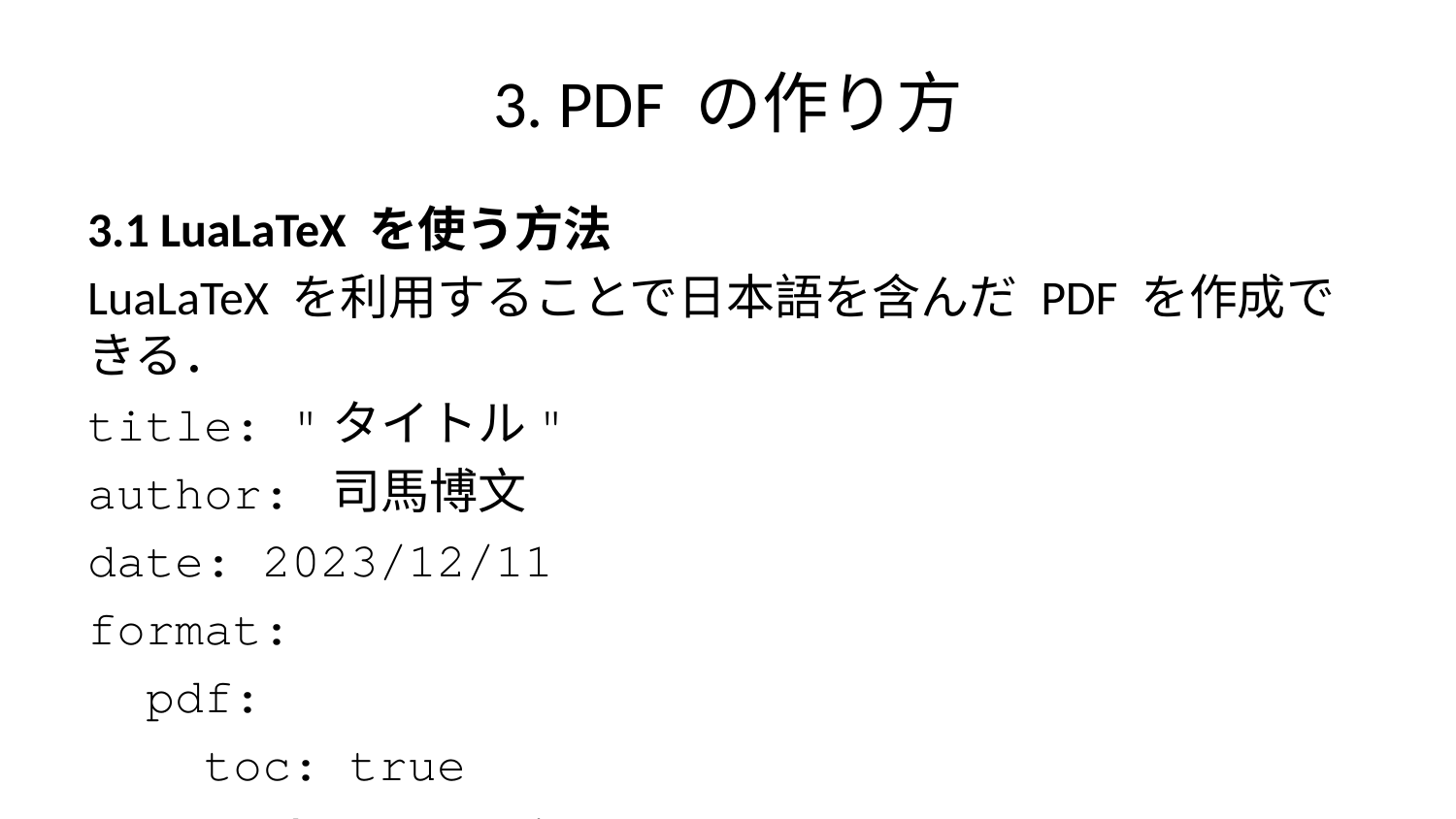

# 3. PDF の作り方
3.1 LuaLaTeX を使う方法
LuaLaTeX を利用することで日本語を含んだ PDF を作成できる．
title: "タイトル"
author: 司馬博文
date: 2023/12/11
format:
  pdf:
    toc: true
    number-sections: true
    urlcolor: minty
    template-partials:
      - ../../../before-title.tex
    keep-tex: true
    block-headings: false
    pdf-engine: lualatex
    documentclass: ltjsarticle
3.1.1 LuaLaTeX の注意
\int_{\mathbb{R}}
のような記法は，pdfLaTeX ではなぜかコンパイルが通るが，LuaLaTeX （や殆どの pdfLaTeX 以外のエンジン）ではエラーになる．
3.1.2 LuaLaTeX の欠点
ltjsarticle クラスでは
Font \JY3/mc/m/n/10=file:HaranoAjiMincho-Regular.otf:-kern;jfm=ujis at 9.24713pt not loadable: metric data not found or bad.
<to be read again>
relax
l.79 \kanjiencoding{JY3}\selectfont
                                 \adjustbaseline
というエラーが．一方で，bxjsarticle クラスでは
LaTeX Error: File `haranoaji.sty' not found.
Type X to quit or <RETURN> to proceed,
or enter new name. (Default extension: sty)
Enter file name:
! Emergency stop.
<read *>
というエラーが出る．
ローカルではインストールすれば良いだけであるが，これを GitHub Actions 上で実現する方法を考えあぐねていた．
注（TeX Live のアップデート方法）
年度を跨いだ TeX Live manager のアップデートは，次のようにする必要がある：
wget http://mirror.ctan.org/systems/texlive/tlnet/update-tlmgr-latest.sh
chmod +x update-tlmgr-latest.sh
sudo ./update-tlmgr-latest.sh
3.1.3 LuaLaTeX と日本語フォント
なぜか
\usepackage[haranoaji,nfssonly]{luatexja-preset}
で変わるのは英語文字だけである．
3.1.4 GitHub Actions の修正
次のようにして，Set up Quarto と Render and Publish の間に，TinyTeX と haranoaji.sty のインストールを使いすることで，GitHub 上でもレンダリングが可能になる．
{yml filename="publish.yml"} - name: 'Install TinyTeX'  # https://github.com/quarto-dev/quarto-actions/tree/main/setup   env:     QUARTO_PRINT_STACK: true     GITHUB_TOKEN: ${{ secrets.GITHUB_TOKEN }}  # Setting GH_TOKEN is recommended as installing TinyTeX will query the github API.   run: |     quarto install tool tinytex --log-level warning     case $RUNNER_OS in        "Linux")           echo "$HOME/bin" >> $GITHUB_PATH           export PATH="$HOME/bin:$PATH"           ;;        "macOS")           TLMGR_PATH=$(dirname $(find ~/Library/TinyTeX -name tlmgr))           echo $TLMGR_PATH >> $GITHUB_PATH           export PATH="$TLMGR_PATH:$PATH"           ;;        "Windows")           TLMGR_PATH=$(dirname $(find $APPDATA/TinyTeX -name tlmgr.bat))           echo $TLMGR_PATH >> $GITHUB_PATH           export PATH="$TLMGR_PATH:$PATH"           ;;         *)           echo "$RUNNER_OS not supported"           exit 1           ;;     esac     echo "TinyTeX installed !"     tlmgr install haranoaji   # Install haranoaji.sty   shell: bash
3.1.5 ローカルの TinyTeX に haranoaji.sty をインストールする方法
tlmgr install haranoaji
だと，すでに TeX Live がローカルに存在する場合は，そちらにインストールされてしまう．
quarto install tinytex
でインストールされる TinyTeX は，ホームディレクトリ下の ~/Liberary/TinyTeX/ にインストールされる．2
そこの，tlmgr がインストールされている場所まで行って，
tlmgr install haranoaji
を実行すると良い．
だが，まだ見つからないと言われる……
❯ ./tlmgr install haranoaji
tlmgr: package repository https://mirror.las.iastate.edu/tex-archive/systems/texlive/tlnet/ (verified)
[1/1, ??:??/??:??] install: haranoaji [25570k]
running mktexlsr ...
done running mktexlsr.
tlmgr: package log updated: ~/Library/TinyTeX/texmf-var/web2c/tlmgr.log
tlmgr: command log updated: ~/Library/TinyTeX/texmf-var/web2c/tlmgr-commands.log
3.2 Typst を用いる方法
HP
使うフォントは次のように，Google Fonts を通じて，GitHub Actions 上でインストールすることもできるだろう：
wget https://github.com/google/fonts/raw/main/ofl/bizudpgothic/BIZUDPGothic-Regular.ttf
wget https://github.com/google/fonts/raw/main/ofl/bizudpgothic/BIZUDPGothic-Bold.ttf